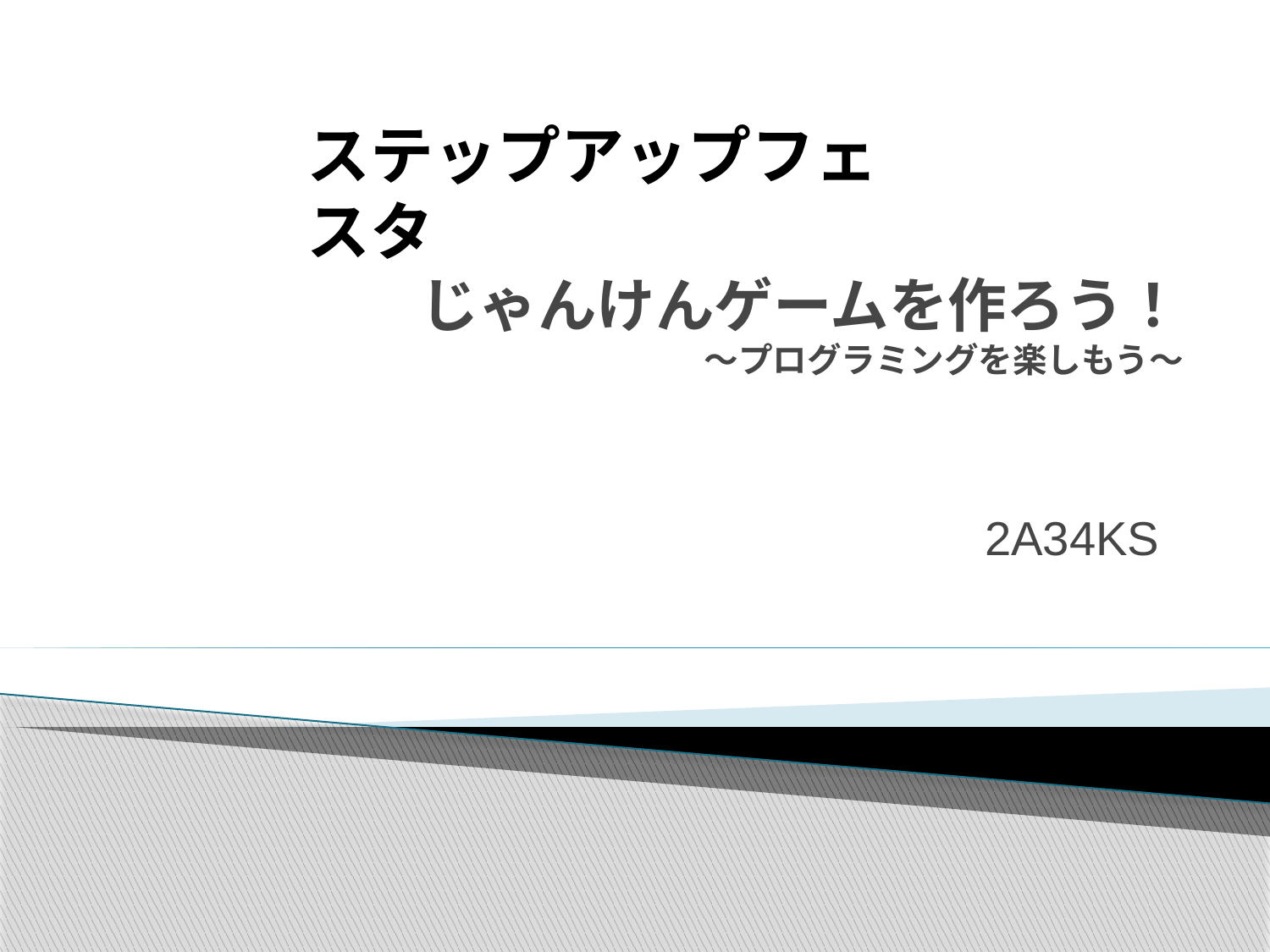

ステップアップフェスタ
# じゃんけんゲームを作ろう！ ～プログラミングを楽しもう～
2A34KS